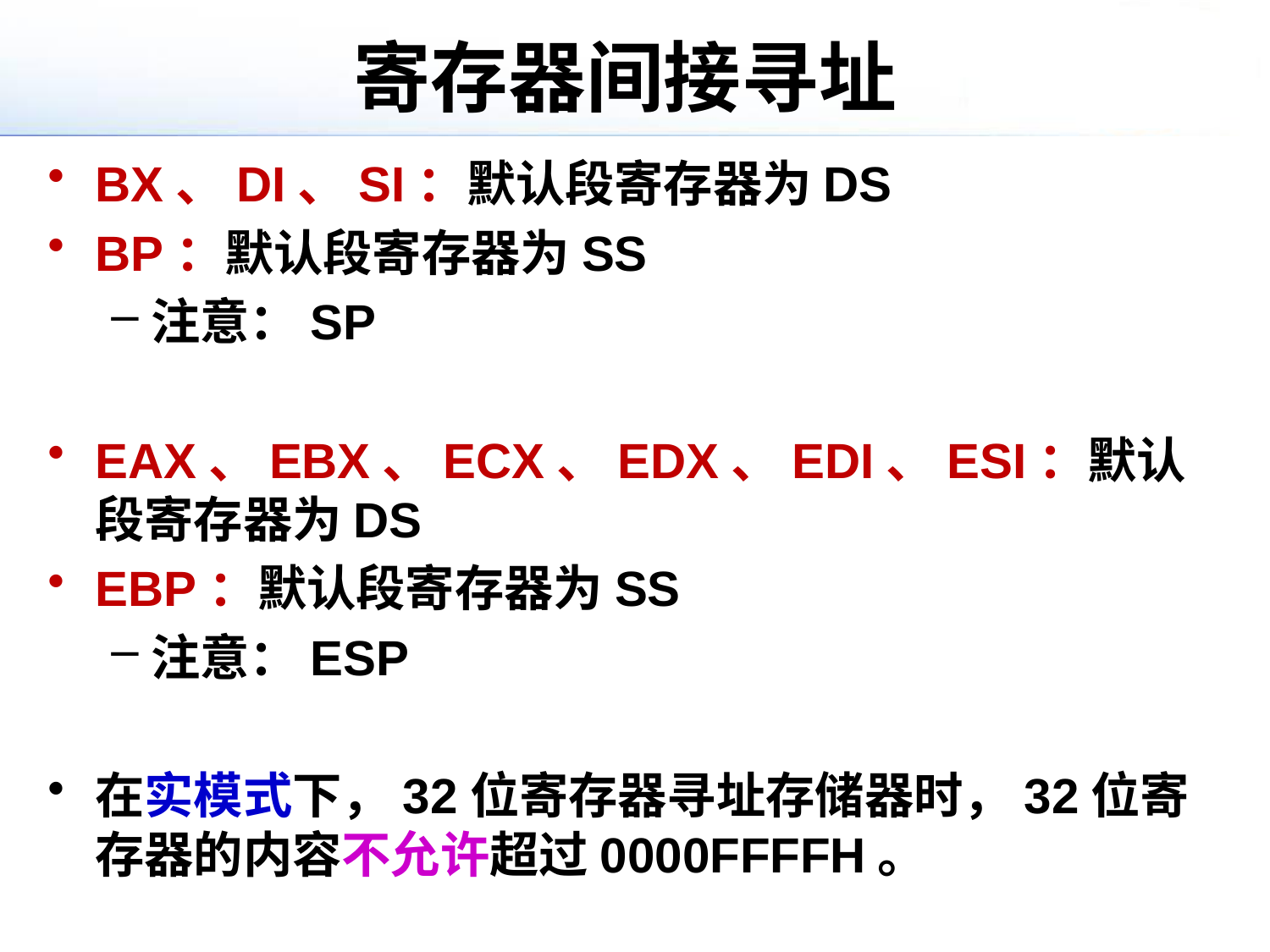

# 寄存器间接寻址
BX、DI、SI：默认段寄存器为DS
BP：默认段寄存器为SS
注意：SP

EAX、EBX、ECX、EDX、EDI、ESI：默认段寄存器为DS
EBP：默认段寄存器为SS
注意：ESP

在实模式下，32位寄存器寻址存储器时，32位寄存器的内容不允许超过0000FFFFH。